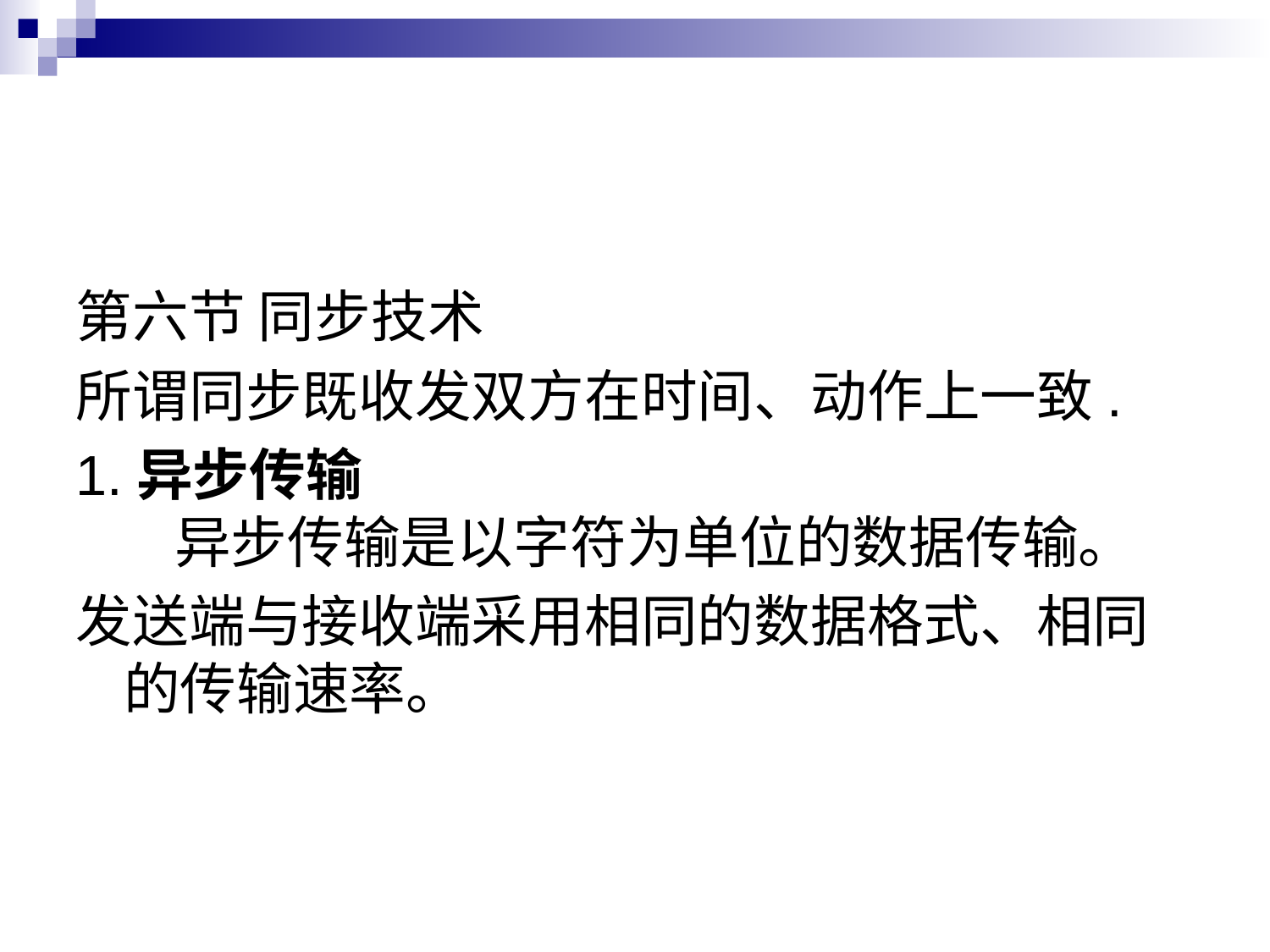

#
第六节 同步技术
所谓同步既收发双方在时间、动作上一致.
1.异步传输
    异步传输是以字符为单位的数据传输。
发送端与接收端采用相同的数据格式、相同的传输速率。